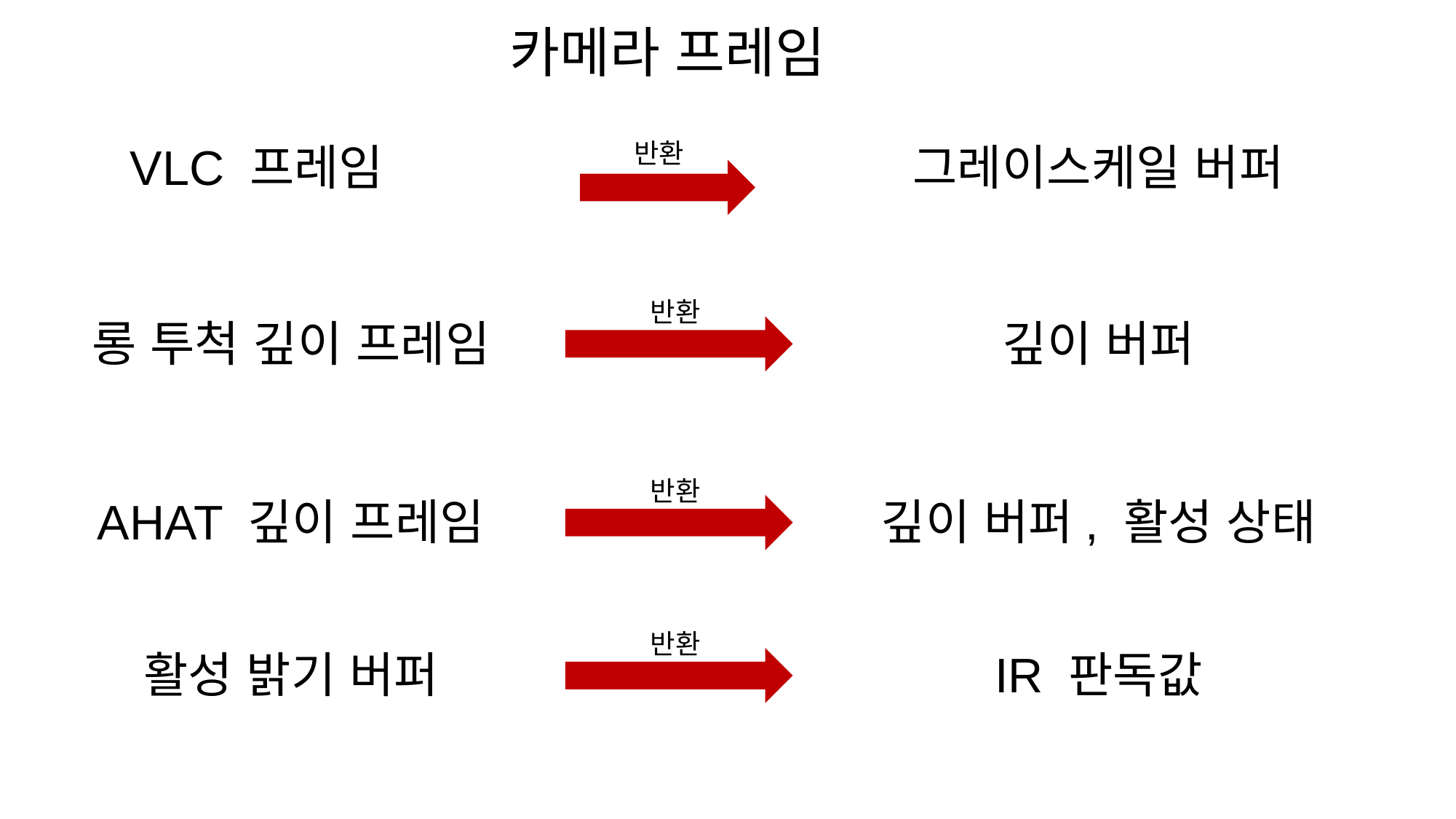

카메라 프레임
반환
VLC 프레임
그레이스케일 버퍼

반환
롱 투척 깊이 프레임
깊이 버퍼

반환
AHAT 깊이 프레임
깊이 버퍼, 활성 상태

반환
활성 밝기 버퍼
IR 판독값